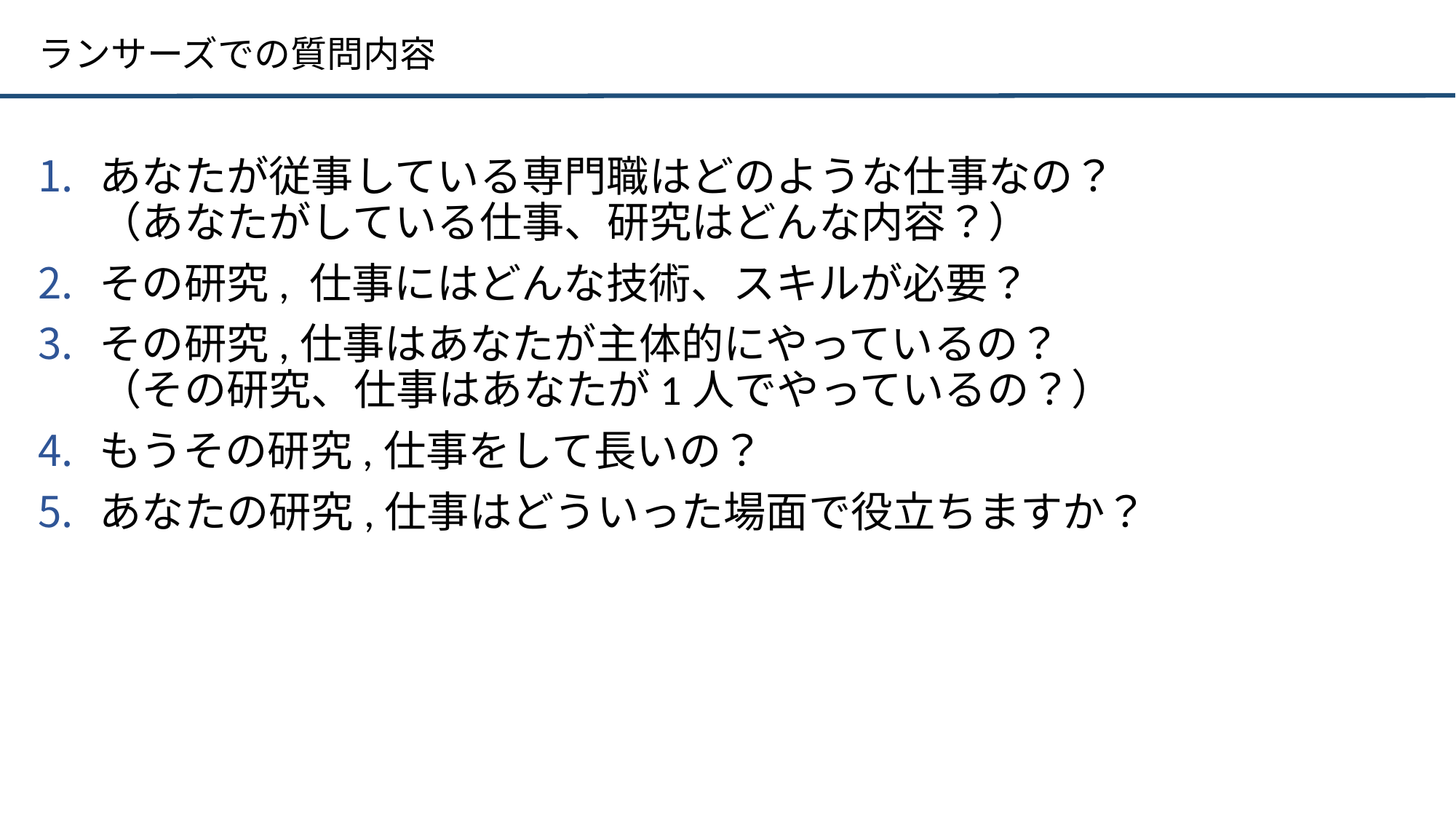

# ランサーズでの質問内容
あなたが従事している専門職はどのような仕事なの？
（あなたがしている仕事、研究はどんな内容？）
その研究, 仕事にはどんな技術、スキルが必要？
その研究,仕事はあなたが主体的にやっているの？
（その研究、仕事はあなたが1人でやっているの？）
もうその研究,仕事をして長いの？
あなたの研究,仕事はどういった場面で役立ちますか？